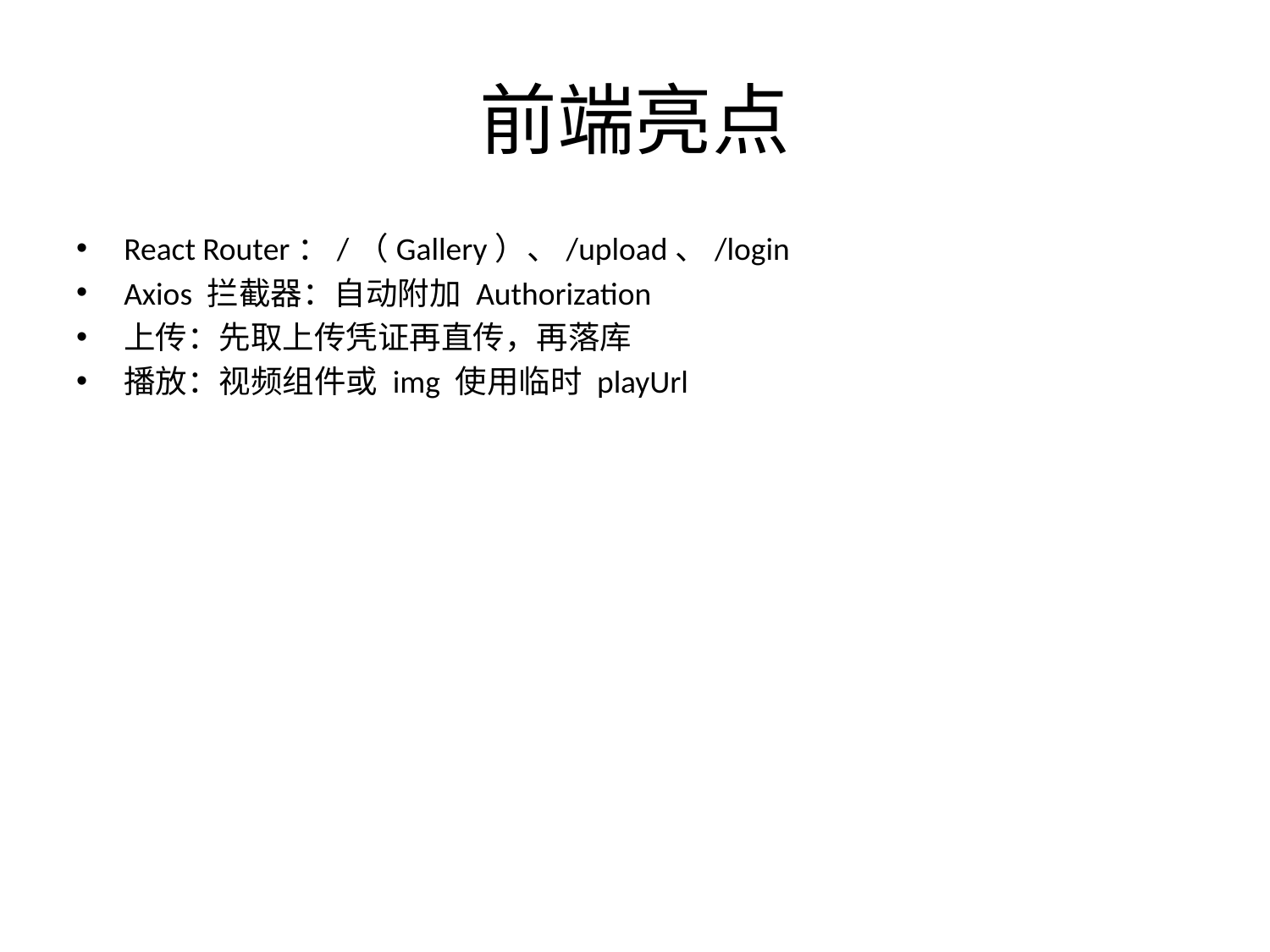

# 前端亮点
React Router：/（Gallery）、/upload、/login
Axios 拦截器：自动附加 Authorization
上传：先取上传凭证再直传，再落库
播放：视频组件或 img 使用临时 playUrl